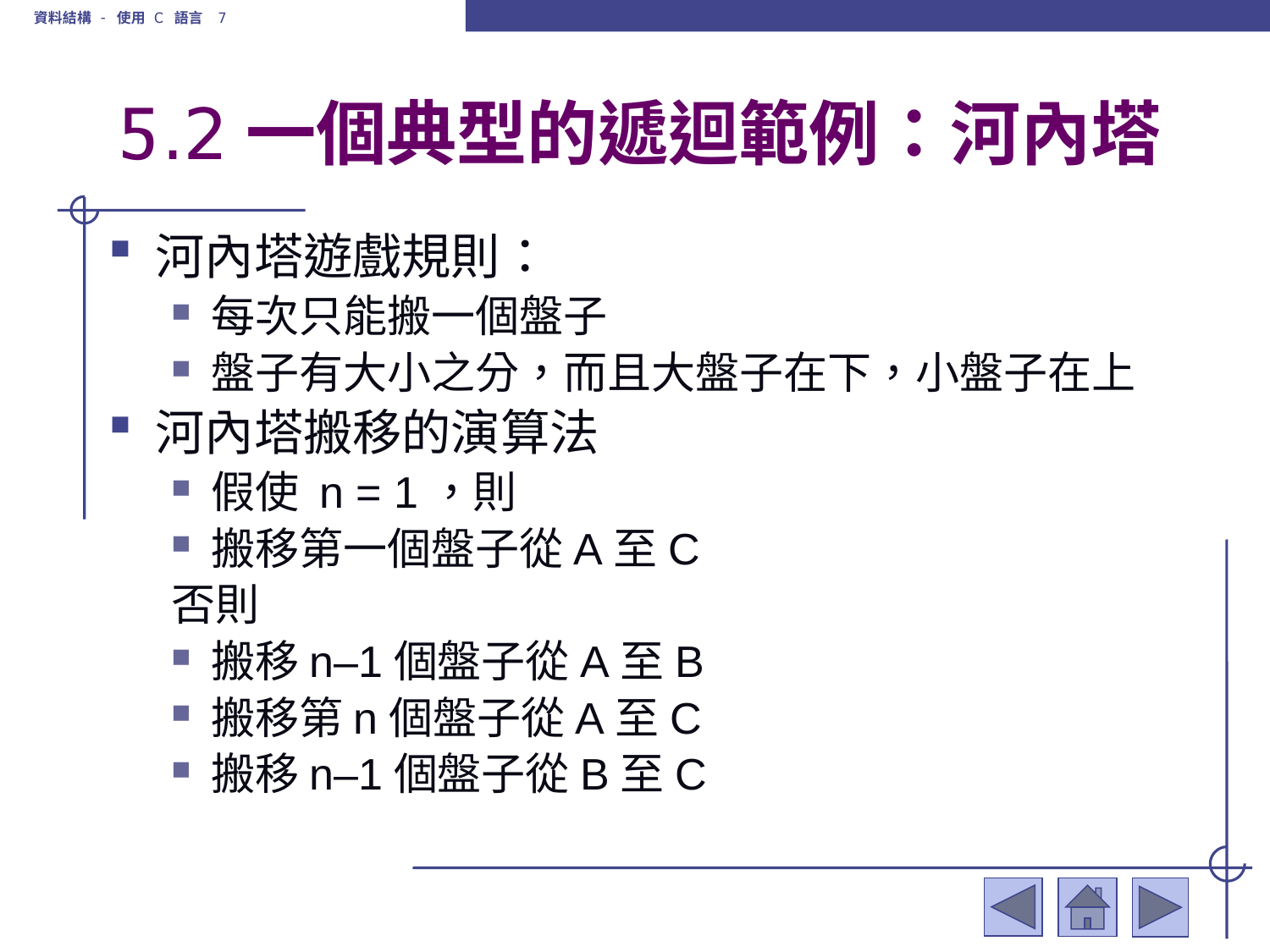

資料結構 - 使用 C 語言   7
# 5.2	一個典型的遞迴範例：河內塔
河內塔遊戲規則：
每次只能搬一個盤子
盤子有大小之分，而且大盤子在下，小盤子在上
河內塔搬移的演算法
假使 n = 1，則
搬移第一個盤子從A至C
否則
搬移n–1個盤子從A至B
搬移第n個盤子從A至C
搬移n–1個盤子從B至C